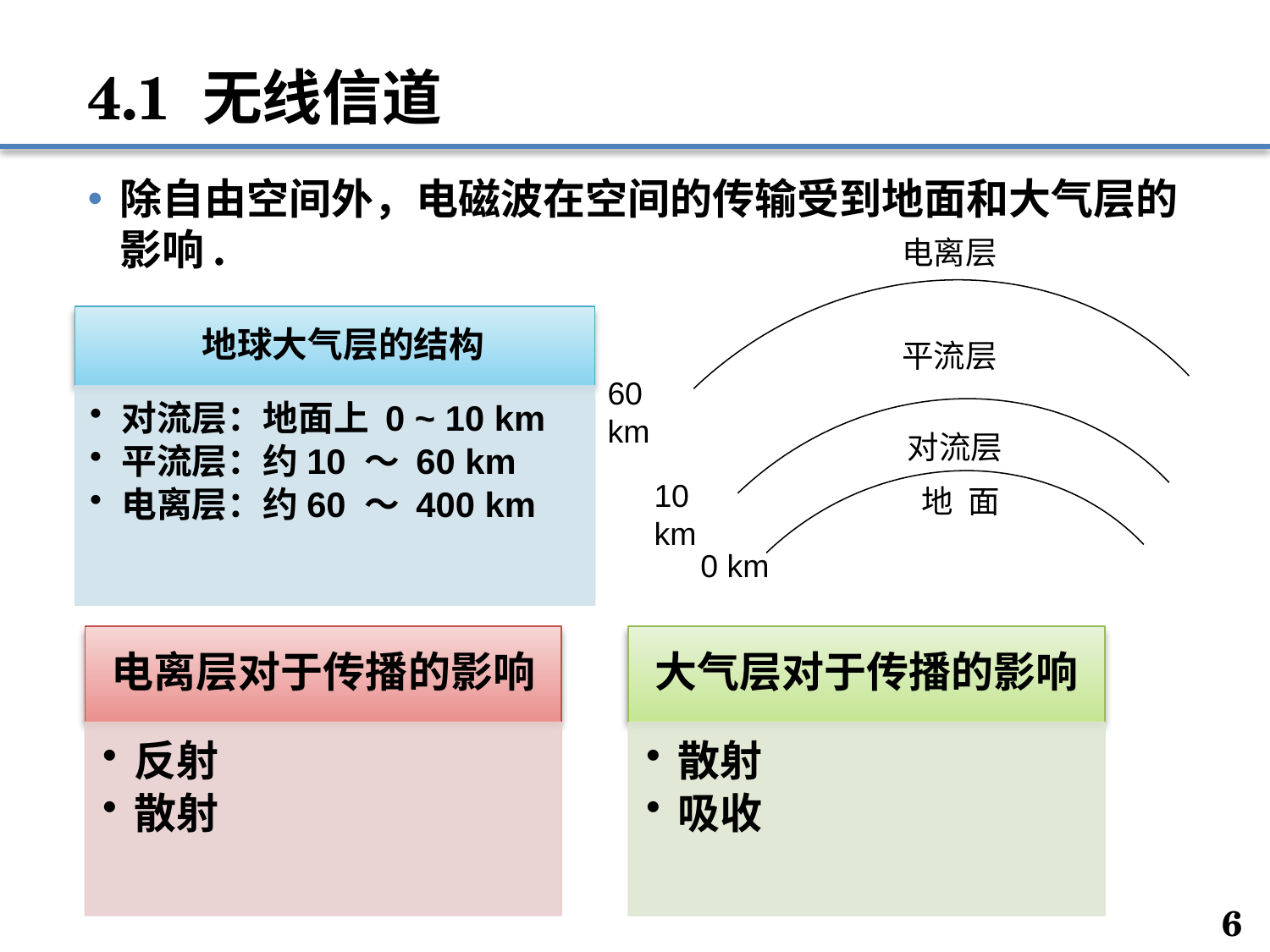

# 4.1 无线信道
除自由空间外，电磁波在空间的传输受到地面和大气层的影响.

电离层
平流层
对流层
地  面
60 km
10 km
0 km
 地球大气层的结构
对流层：地面上 0 ~ 10 km
平流层：约10 ～ 60 km
电离层：约60 ～ 400 km
电离层对于传播的影响
反射
散射
大气层对于传播的影响
散射
吸收
6